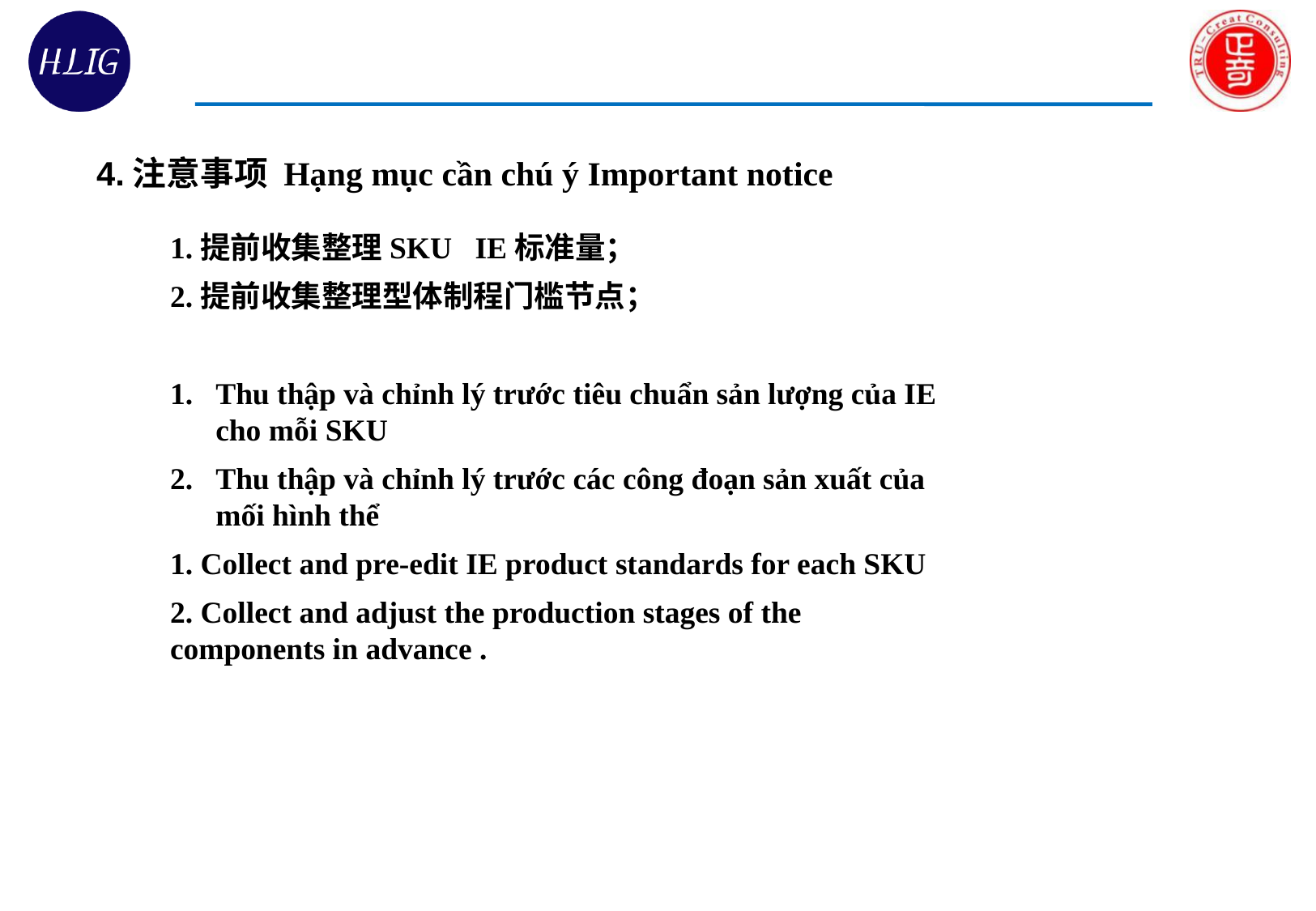

4.注意事项 Hạng mục cần chú ý Important notice
1.提前收集整理SKU   IE标准量；
2.提前收集整理型体制程门槛节点；

Thu thập và chỉnh lý trước tiêu chuẩn sản lượng của IE cho mỗi SKU
Thu thập và chỉnh lý trước các công đoạn sản xuất của mối hình thể
1. Collect and pre-edit IE product standards for each SKU
2. Collect and adjust the production stages of the components in advance .